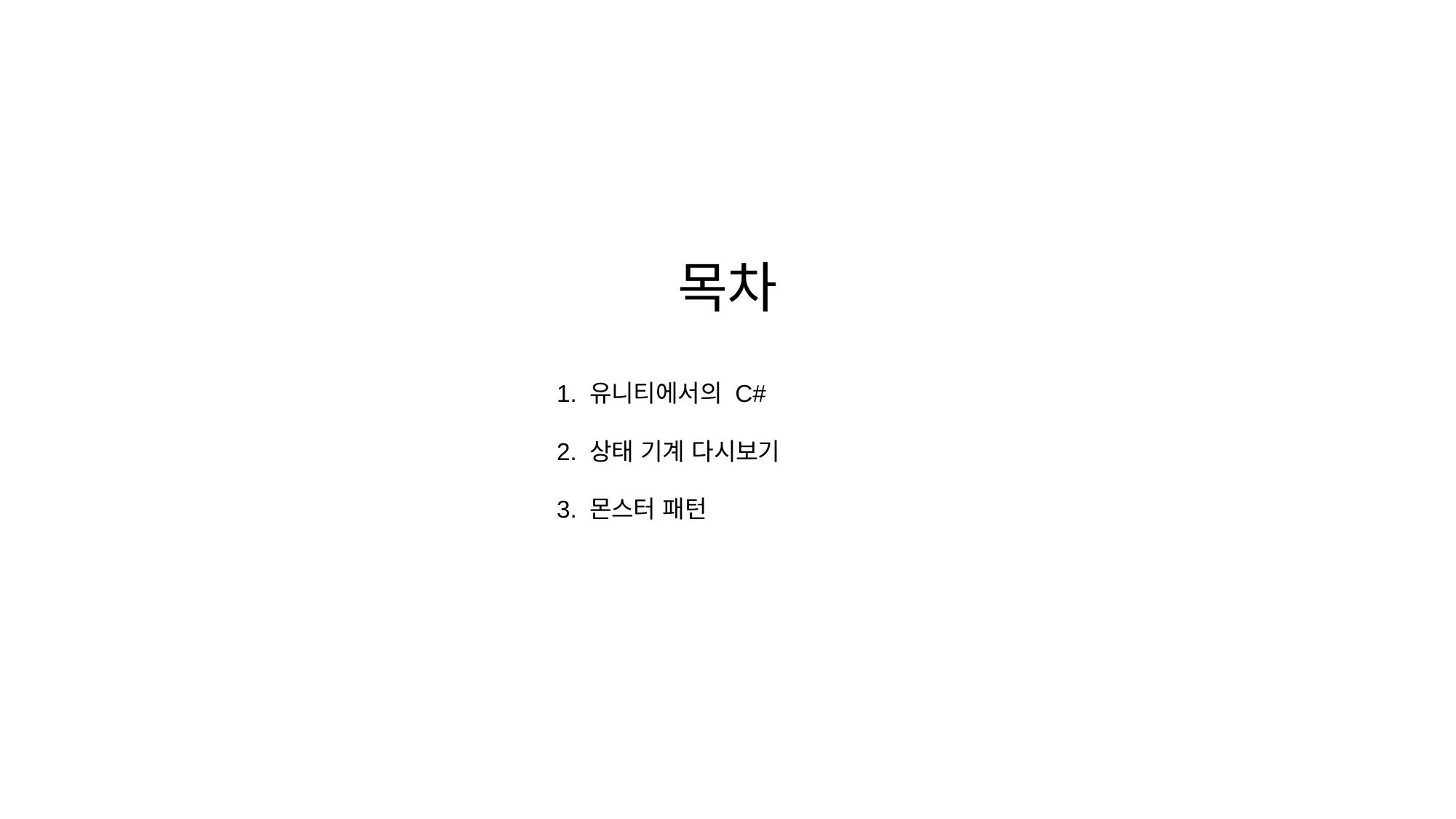

목차
1. 유니티에서의 C#

2. 상태 기계 다시보기

3. 몬스터 패턴